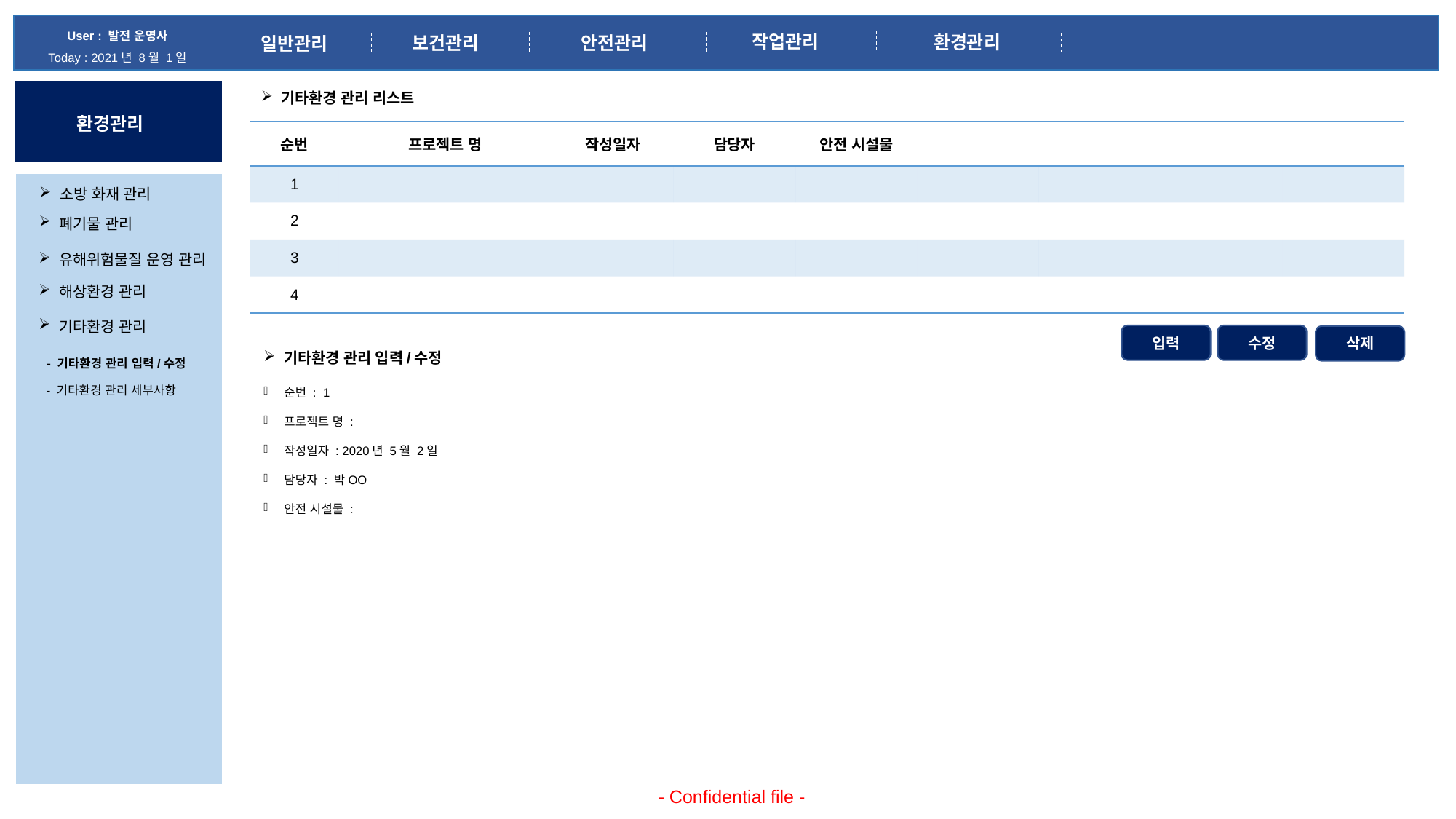

User : 발전 운영사
Today : 2021년 8월 1일
작업관리
환경관리
안전관리
보건관리
일반관리

기타환경 관리 리스트
환경관리
| 순번 | 프로젝트 명 | 작성일자 | 담당자 | 안전 시설물 |  |  |  |  |
| --- | --- | --- | --- | --- | --- | --- | --- | --- |
| 1 |  |  |  |  |  |  |  |  |
| 2 |  |  |  |  |  |  |  |  |
| 3 |  |  |  |  |  |  |  |  |
| 4 |  |  |  |  |  |  |  |  |

소방 화재 관리
폐기물 관리
유해위험물질 운영 관리
해상환경 관리
기타환경 관리

입력
수정
삭제
기타환경 관리 입력/수정

순번 :  1

프로젝트 명 :

작성일자 : 2020년 5월 2일

담당자 : 박OO

안전 시설물 :
- 기타환경 관리 입력/수정
- 기타환경 관리 세부사항
- Confidential file -